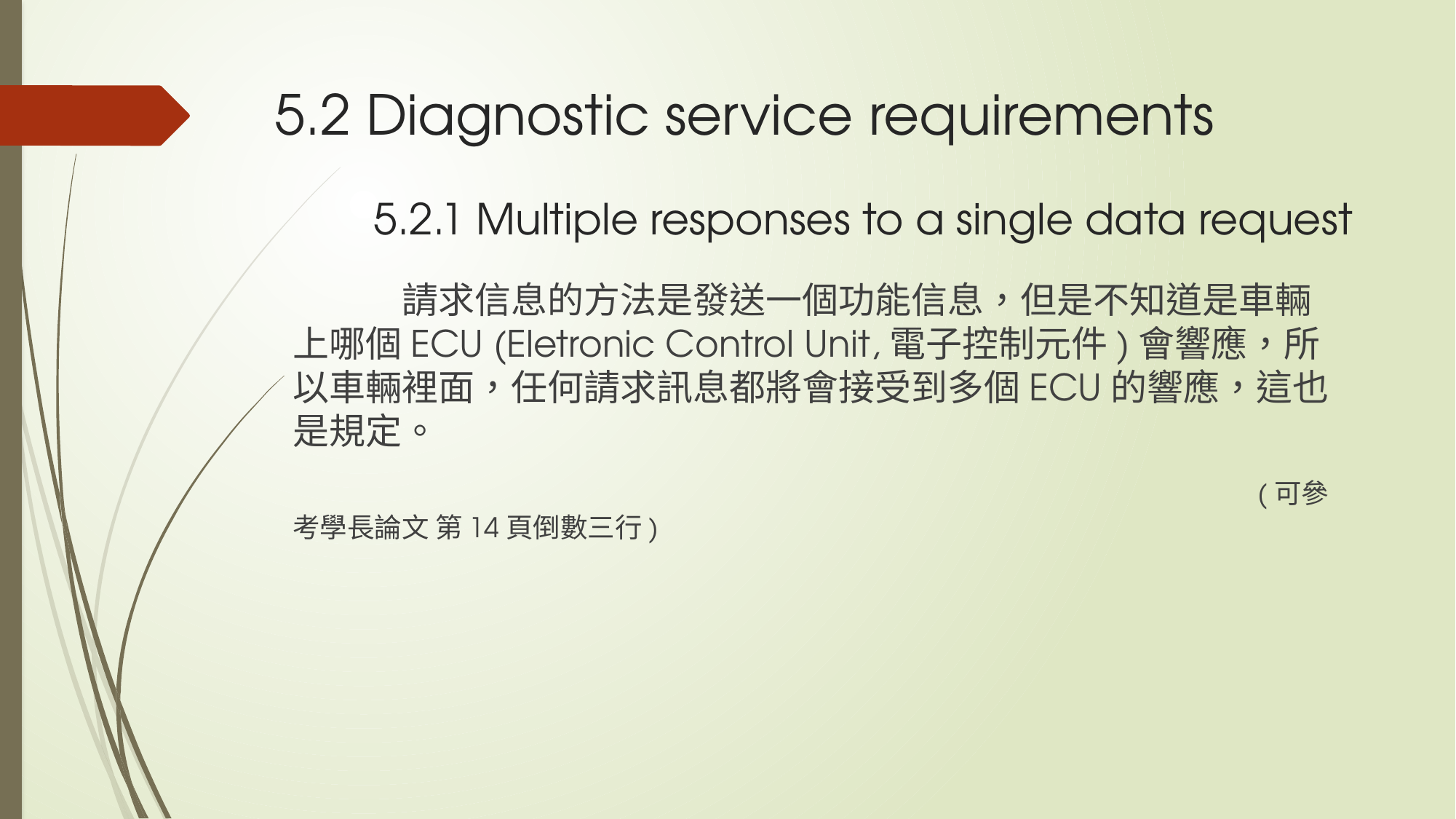

# 5.2 Diagnostic service requirements 5.2.1 Multiple responses to a single data request
	請求信息的方法是發送一個功能信息，但是不知道是車輛上哪個ECU (Eletronic Control Unit,電子控制元件)會響應，所以車輛裡面，任何請求訊息都將會接受到多個ECU的響應，這也是規定。
						                               (可參考學長論文 第14頁倒數三行)